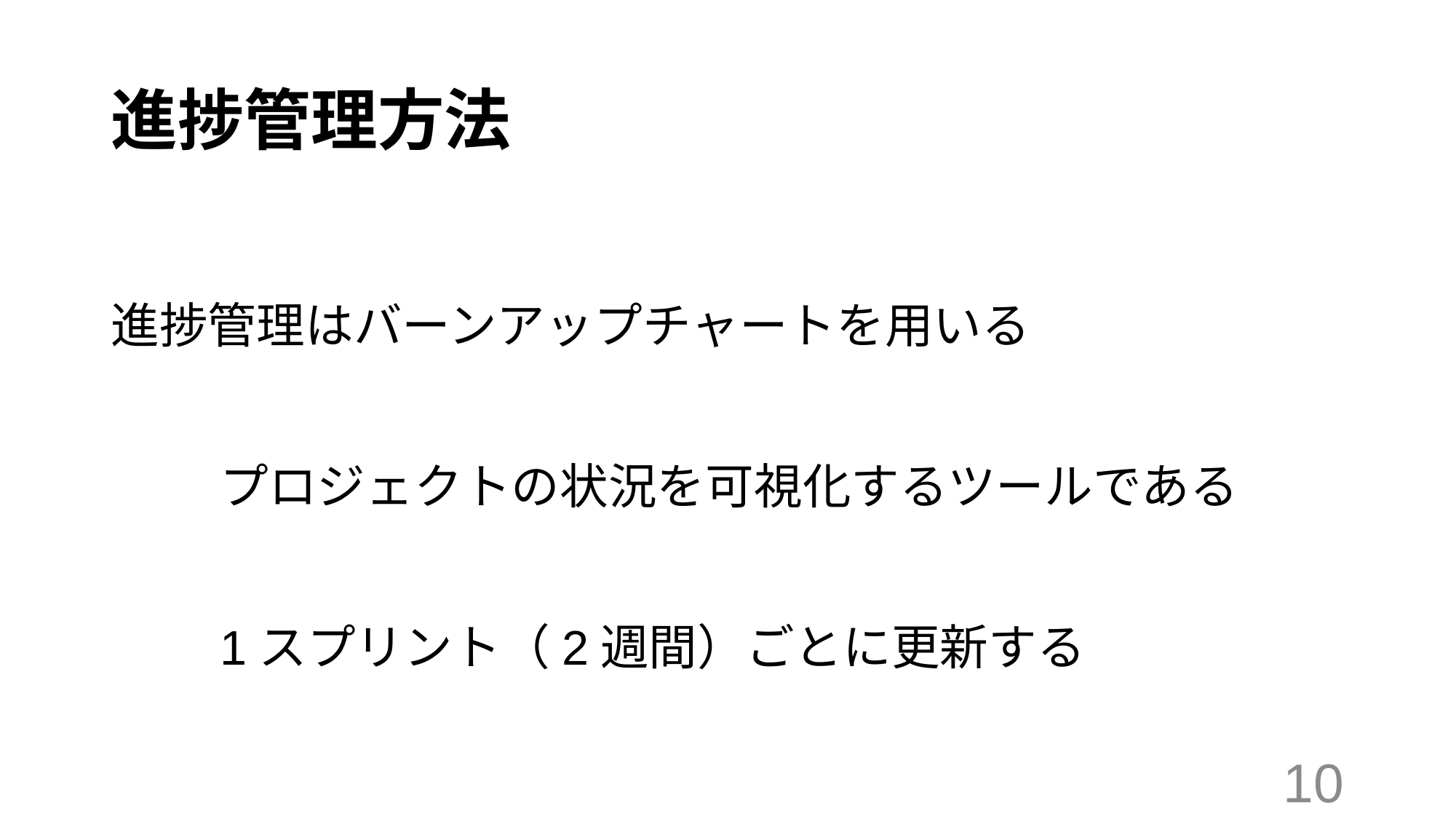

# 進捗管理方法
進捗管理はバーンアップチャートを用いる
	プロジェクトの状況を可視化するツールである
	1スプリント（2週間）ごとに更新する
10